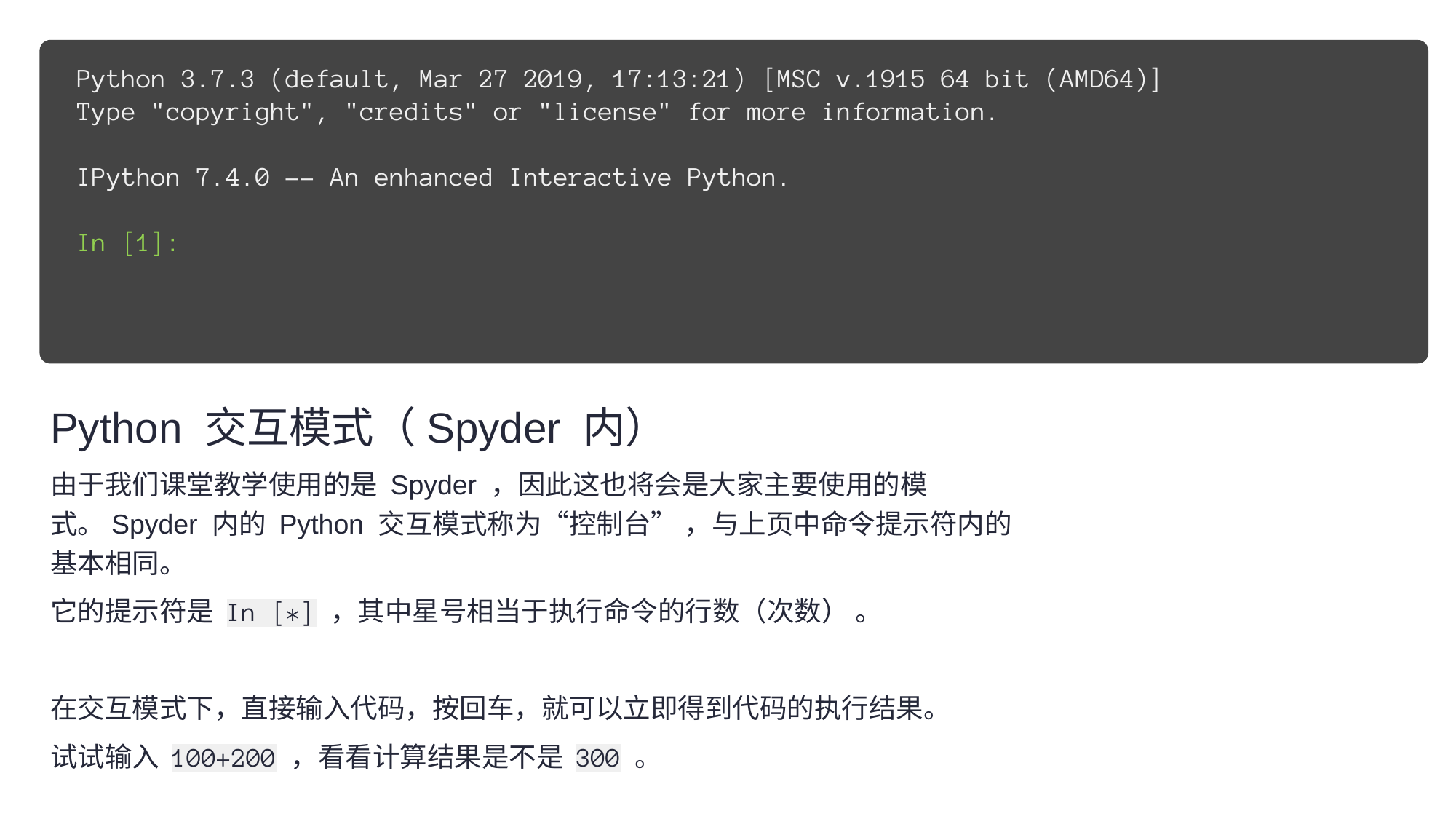

Python 3.7.3 (default, Mar 27 2019, 17:13:21) [MSC v.1915 64 bit (AMD64)]
Type "copyright", "credits" or "license" for more information.

IPython 7.4.0 -- An enhanced Interactive Python.

In [1]:
Python 交互模式（Spyder 内）
由于我们课堂教学使用的是 Spyder ，因此这也将会是大家主要使用的模式。Spyder 内的 Python 交互模式称为“控制台” ，与上页中命令提示符内的基本相同。
它的提示符是 In [*] ，其中星号相当于执行命令的行数（次数） 。

在交互模式下，直接输入代码，按回车，就可以立即得到代码的执行结果。
试试输入 100+200 ，看看计算结果是不是 300 。